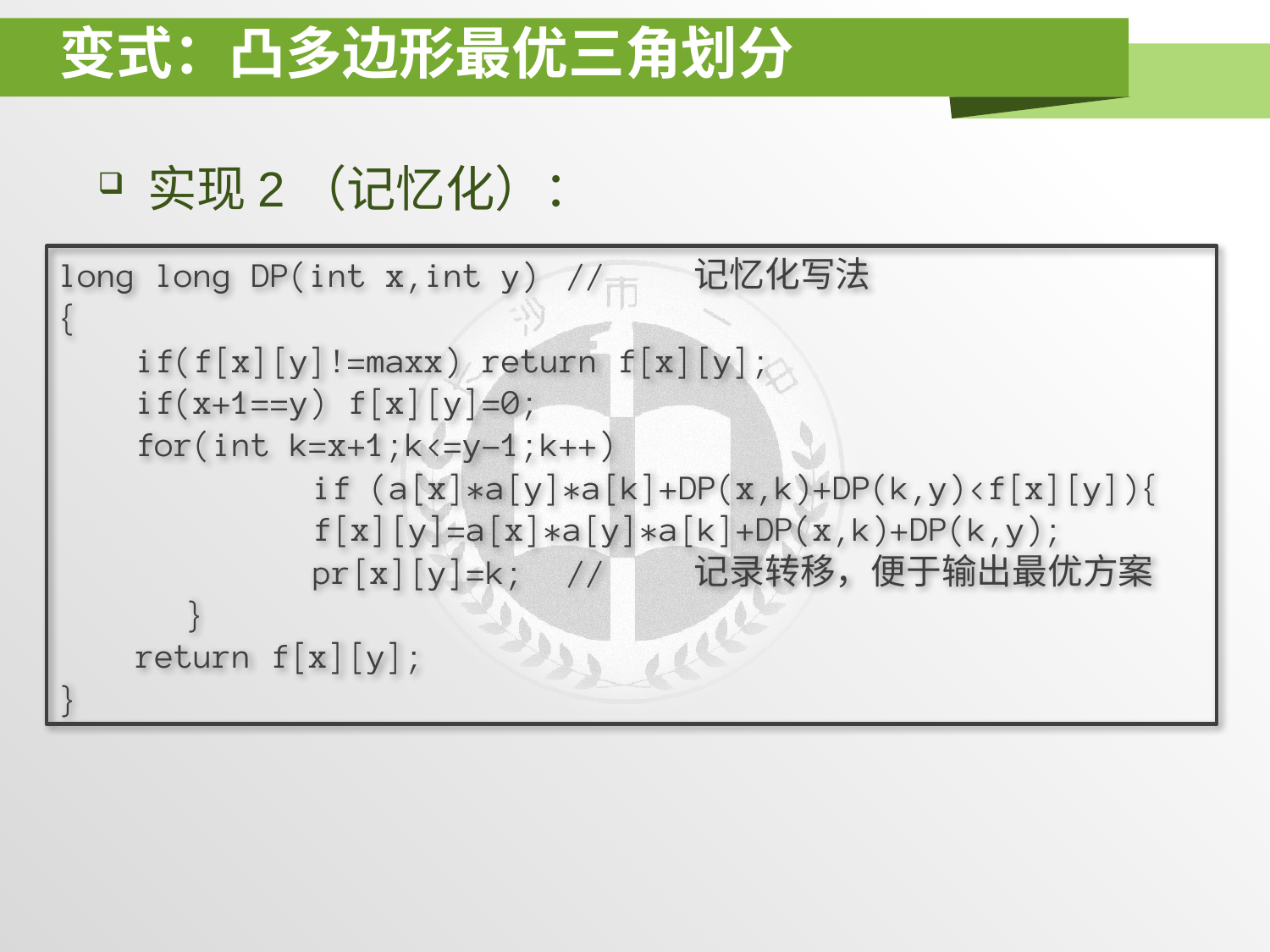

# 变式：凸多边形最优三角划分

实现2（记忆化）：

long long DP(int x,int y)	//	记忆化写法
{
    if(f[x][y]!=maxx) return f[x][y];
    if(x+1==y) f[x][y]=0;
    for(int k=x+1;k<=y-1;k++)
       	if (a[x]*a[y]*a[k]+DP(x,k)+DP(k,y)<f[x][y]){
            	f[x][y]=a[x]*a[y]*a[k]+DP(x,k)+DP(k,y);
            	pr[x][y]=k;	//	记录转移，便于输出最优方案
    	}
    return f[x][y];
}